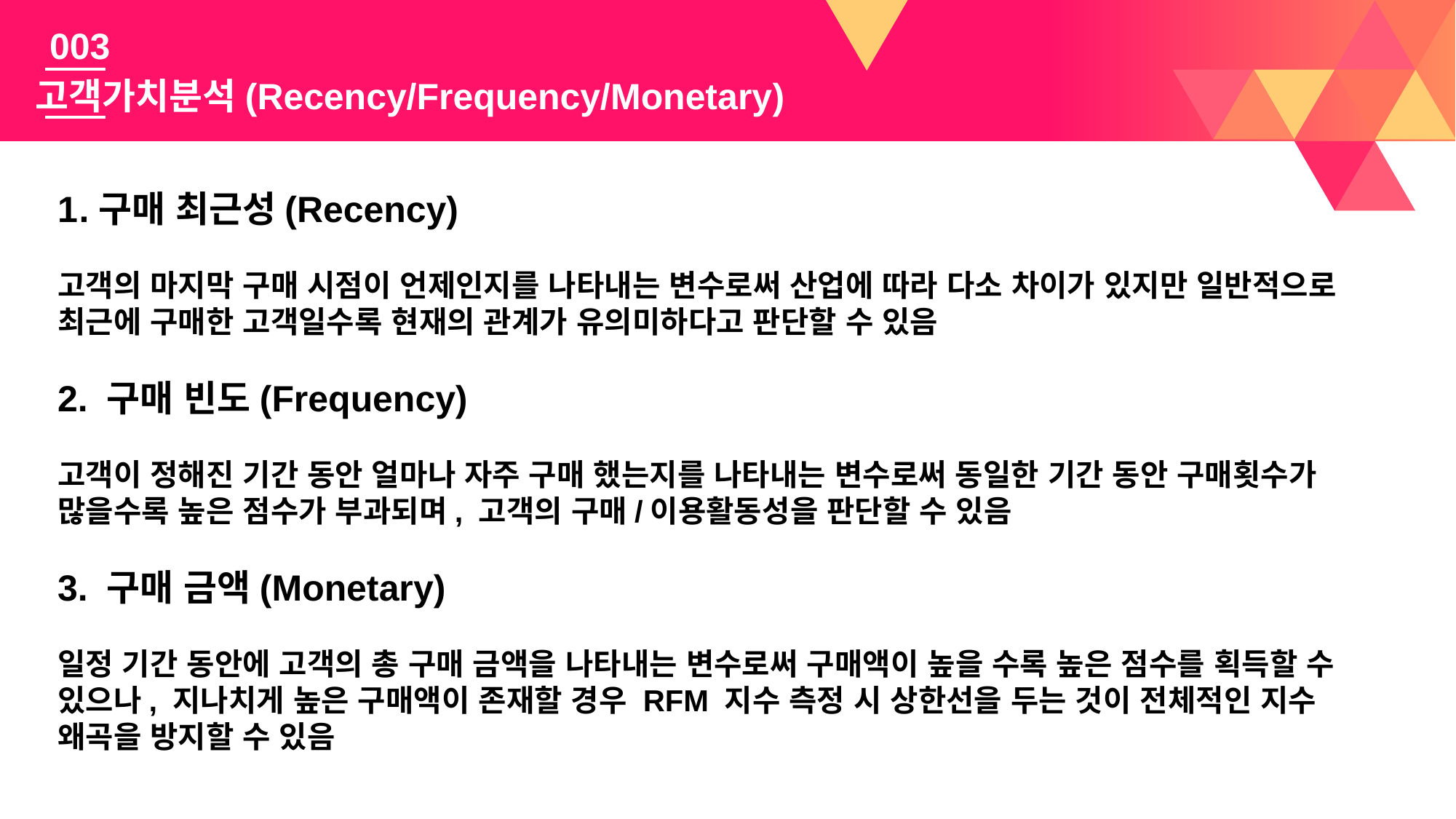

003
고객가치분석(Recency/Frequency/Monetary)
구매 최근성(Recency)
고객의 마지막 구매 시점이 언제인지를 나타내는 변수로써 산업에 따라 다소 차이가 있지만 일반적으로 최근에 구매한 고객일수록 현재의 관계가 유의미하다고 판단할 수 있음
2. 구매 빈도(Frequency)
고객이 정해진 기간 동안 얼마나 자주 구매 했는지를 나타내는 변수로써 동일한 기간 동안 구매횟수가 많을수록 높은 점수가 부과되며, 고객의 구매/이용활동성을 판단할 수 있음
3. 구매 금액(Monetary)
일정 기간 동안에 고객의 총 구매 금액을 나타내는 변수로써 구매액이 높을 수록 높은 점수를 획득할 수 있으나, 지나치게 높은 구매액이 존재할 경우 RFM 지수 측정 시 상한선을 두는 것이 전체적인 지수 왜곡을 방지할 수 있음